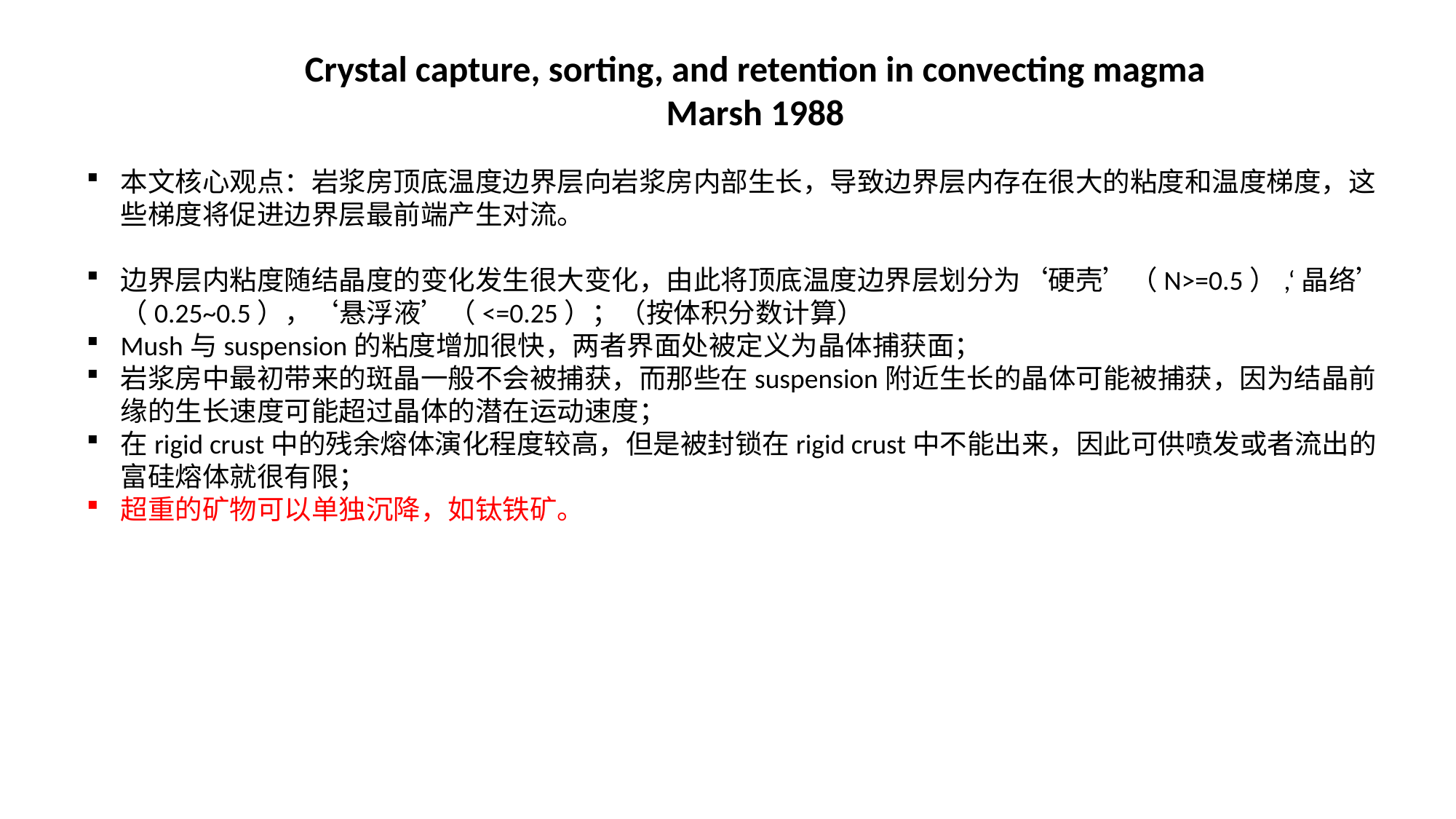

Crystal capture, sorting, and retention in convecting magma
Marsh 1988
本文核心观点：岩浆房顶底温度边界层向岩浆房内部生长，导致边界层内存在很大的粘度和温度梯度，这些梯度将促进边界层最前端产生对流。

边界层内粘度随结晶度的变化发生很大变化，由此将顶底温度边界层划分为‘硬壳’（N>=0.5）,‘晶络’（0.25~0.5），‘悬浮液’（<=0.25）；（按体积分数计算）
Mush与suspension的粘度增加很快，两者界面处被定义为晶体捕获面；
岩浆房中最初带来的斑晶一般不会被捕获，而那些在suspension附近生长的晶体可能被捕获，因为结晶前缘的生长速度可能超过晶体的潜在运动速度；
在rigid crust中的残余熔体演化程度较高，但是被封锁在rigid crust中不能出来，因此可供喷发或者流出的富硅熔体就很有限；
超重的矿物可以单独沉降，如钛铁矿。